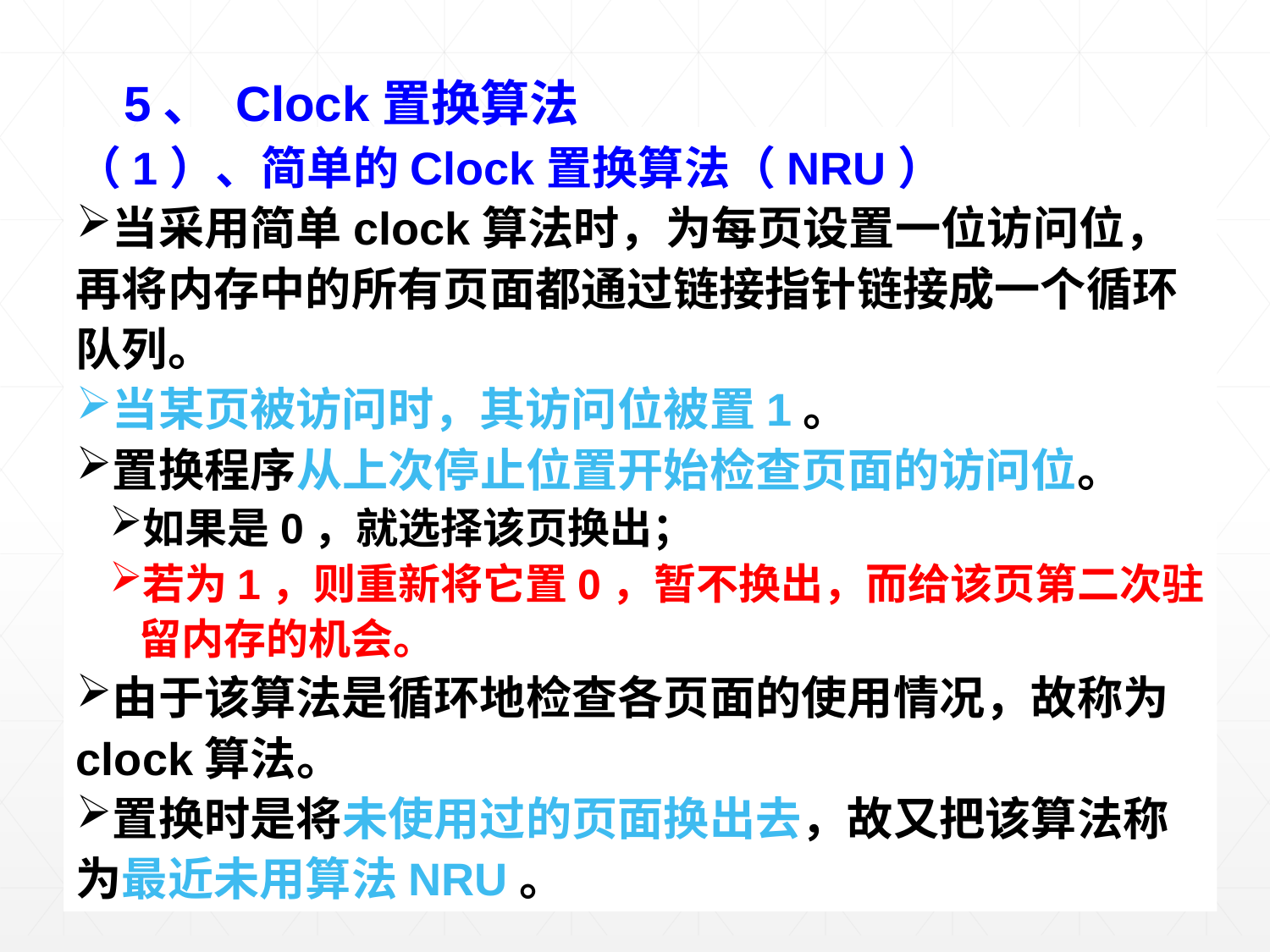

5、 Clock置换算法
（1）、简单的Clock置换算法（NRU）
当采用简单clock算法时，为每页设置一位访问位，再将内存中的所有页面都通过链接指针链接成一个循环队列。
当某页被访问时，其访问位被置1。
置换程序从上次停止位置开始检查页面的访问位。
如果是0，就选择该页换出；
若为1，则重新将它置0，暂不换出，而给该页第二次驻留内存的机会。
由于该算法是循环地检查各页面的使用情况，故称为clock算法。
置换时是将未使用过的页面换出去，故又把该算法称为最近未用算法NRU。